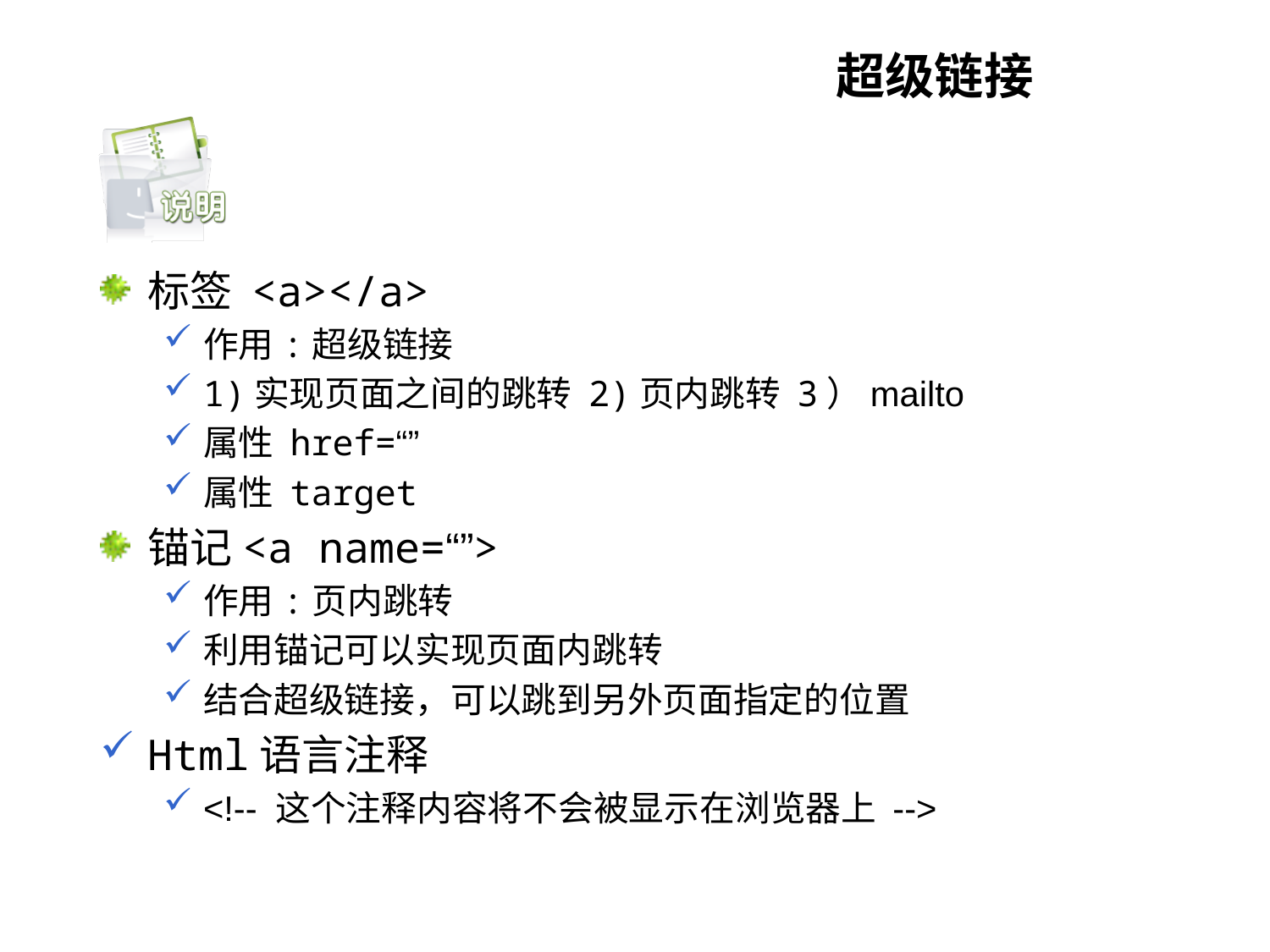

# 超级链接
标签 <a></a>
作用:超级链接
1)实现页面之间的跳转 2)页内跳转 3）mailto
属性 href=“”
属性 target
锚记<a name=“”>
作用:页内跳转
利用锚记可以实现页面内跳转
结合超级链接，可以跳到另外页面指定的位置
Html语言注释
<!-- 这个注释内容将不会被显示在浏览器上 -->